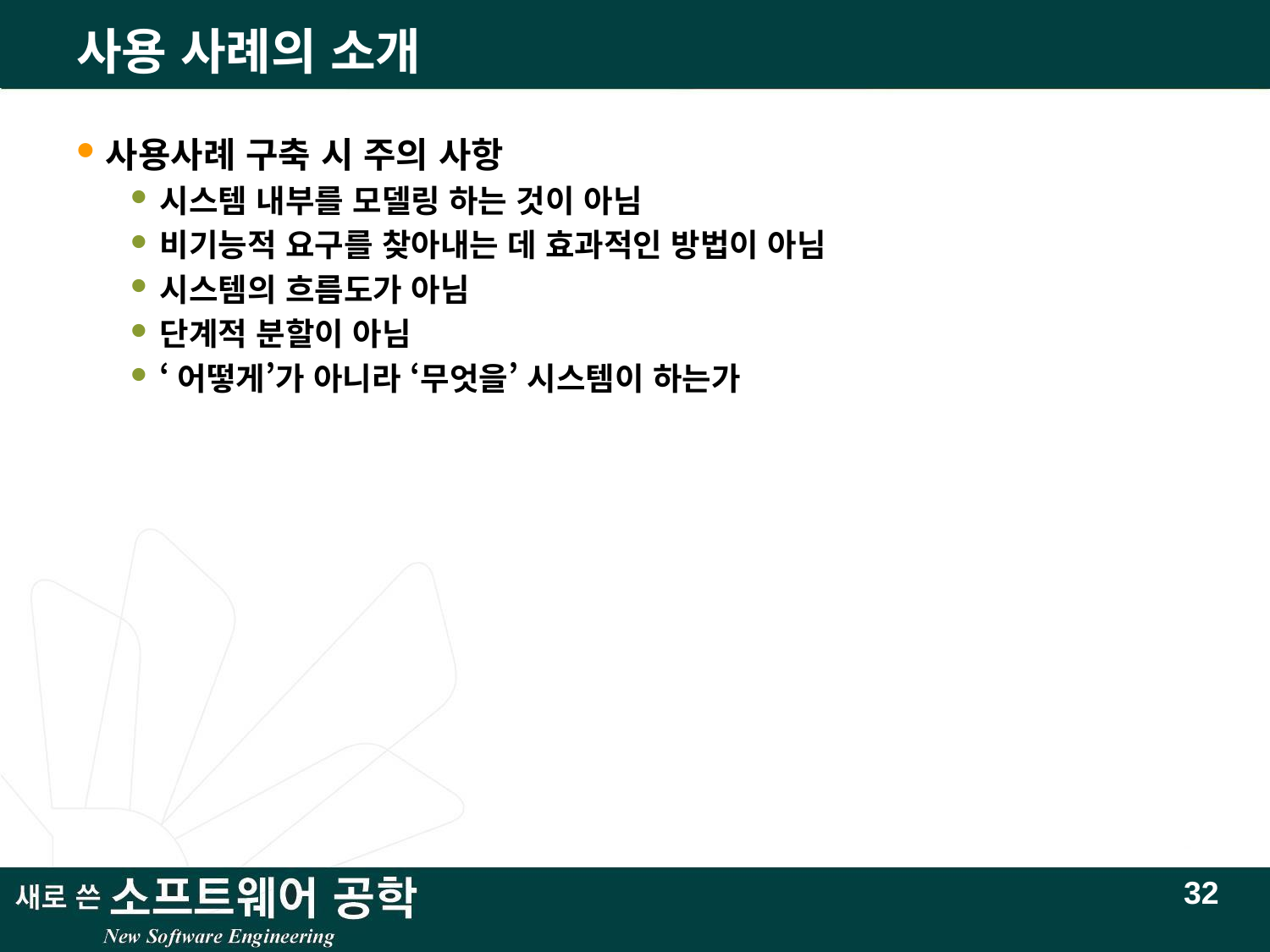

# 사용 사례의 소개
사용사례 구축 시 주의 사항
시스템 내부를 모델링 하는 것이 아님
비기능적 요구를 찾아내는 데 효과적인 방법이 아님
시스템의 흐름도가 아님
단계적 분할이 아님
‘어떻게’가 아니라 ‘무엇을’ 시스템이 하는가
32